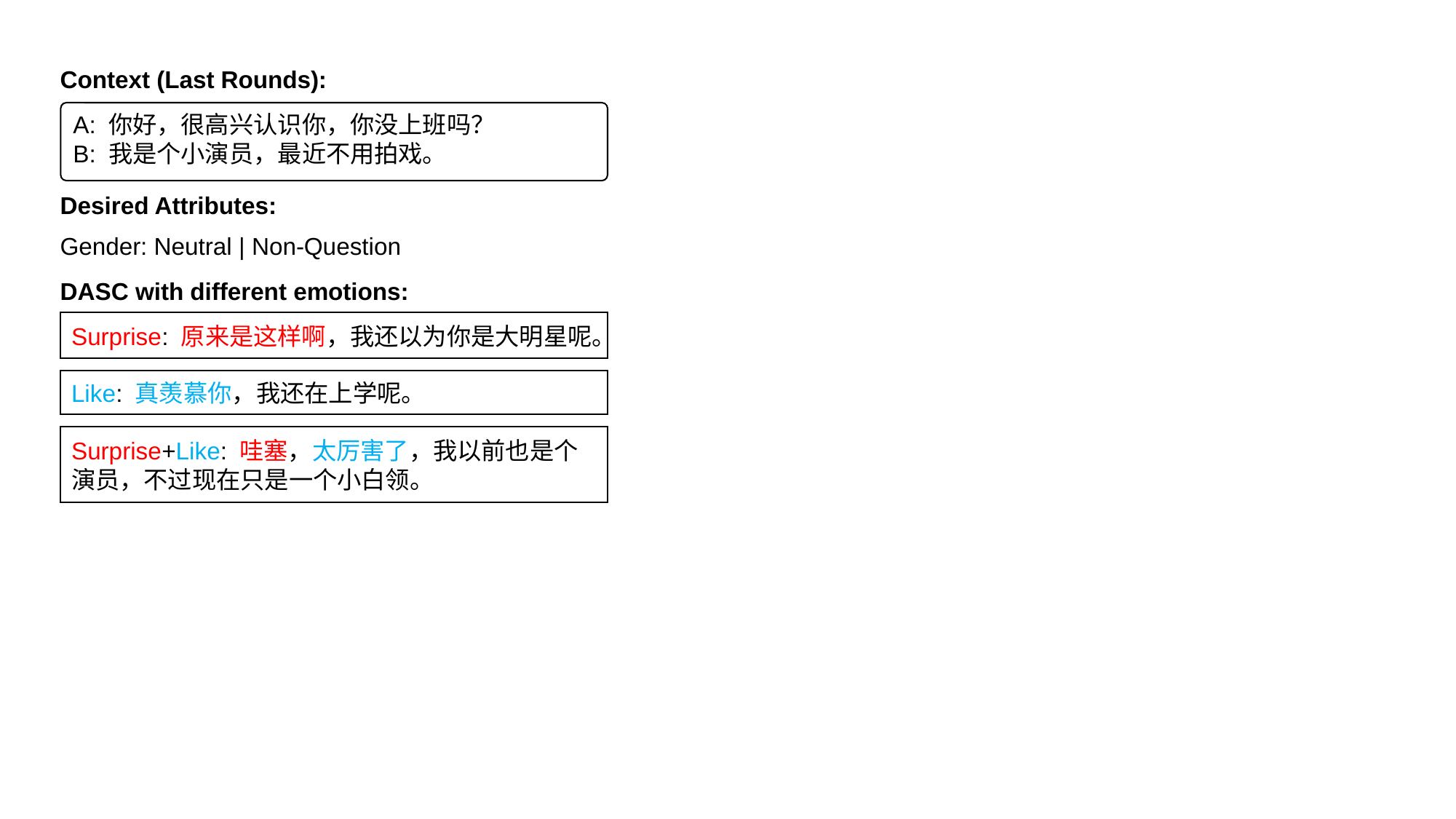

Context (Last Rounds):
A: 你好，很高兴认识你，你没上班吗？
B: 我是个小演员，最近不用拍戏。
Desired Attributes:
Gender: Neutral | Non-Question
DASC with different emotions:
Surprise: 原来是这样啊，我还以为你是大明星呢。
Like: 真羡慕你，我还在上学呢。
Surprise+Like: 哇塞，太厉害了，我以前也是个演员，不过现在只是一个小白领。